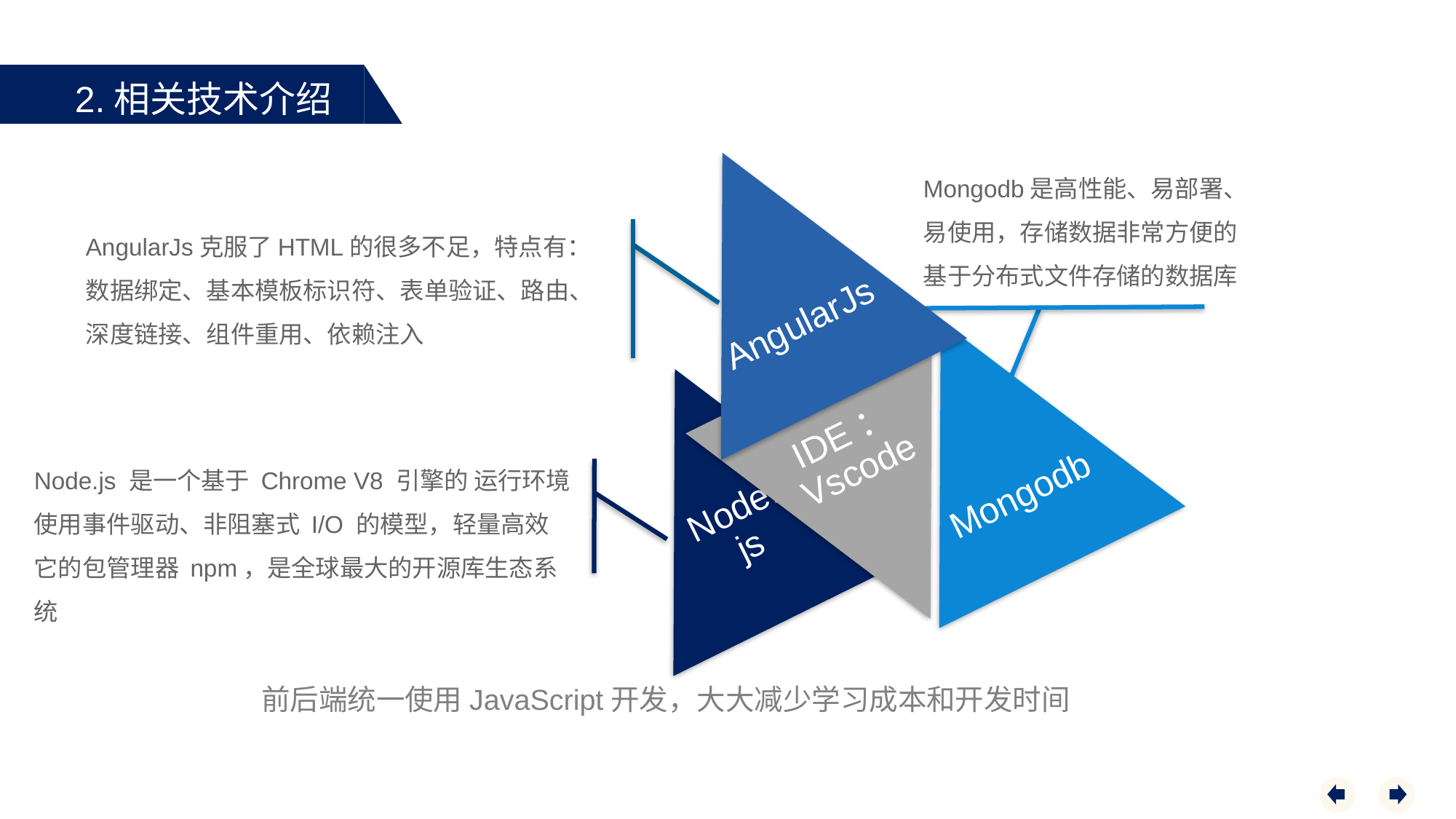

2.相关技术介绍

AngularJs
Mongodb是高性能、易部署、易使用，存储数据非常方便的基于分布式文件存储的数据库
AngularJs克服了HTML的很多不足，特点有：数据绑定、基本模板标识符、表单验证、路由、深度链接、组件重用、依赖注入

Mongodb

Node.js

IDE： Vscode
Node.js 是一个基于 Chrome V8 引擎的 运行环境
使用事件驱动、非阻塞式 I/O 的模型，轻量高效
它的包管理器 npm，是全球最大的开源库生态系统
前后端统一使用JavaScript开发，大大减少学习成本和开发时间